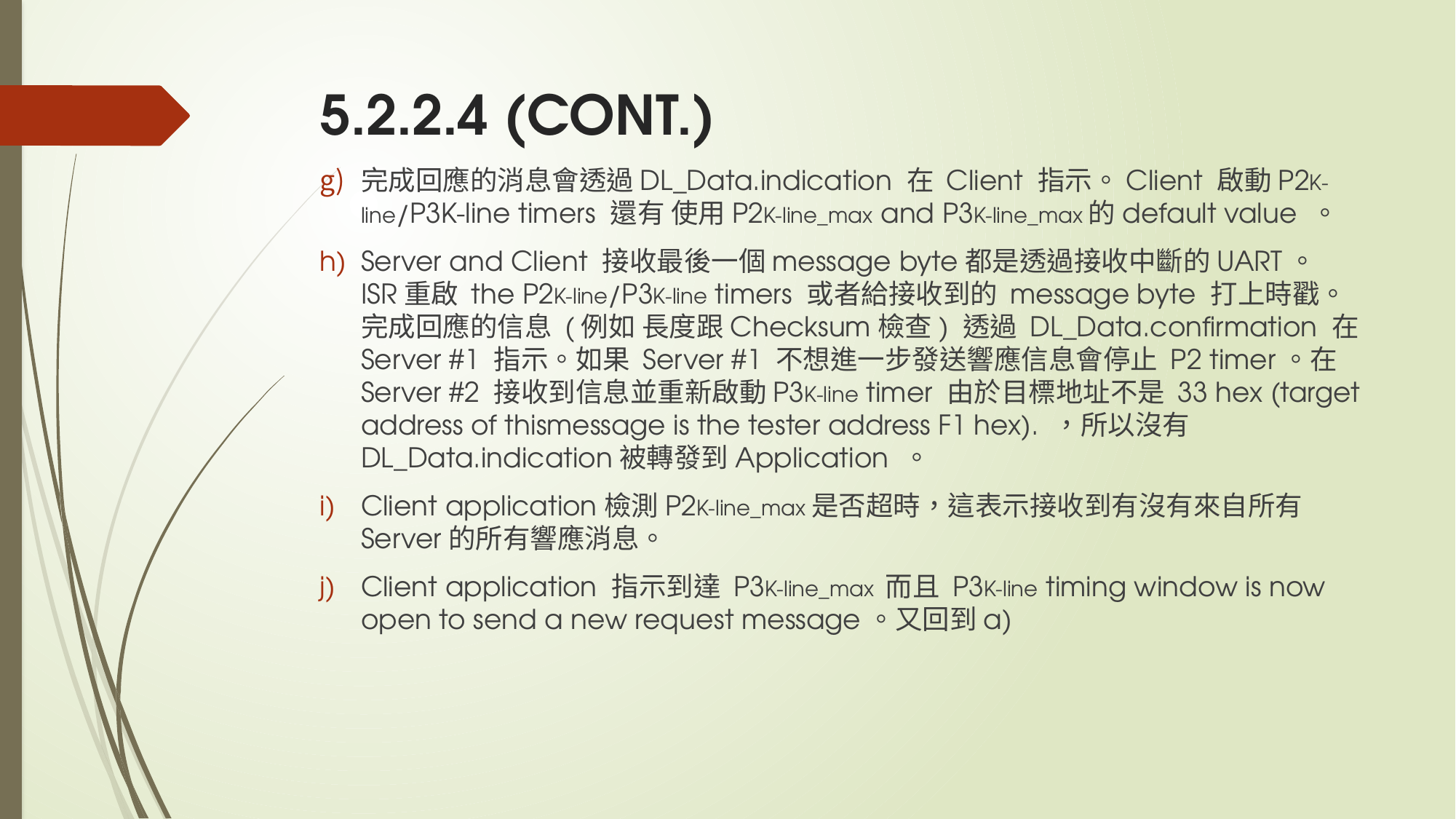

5.2.2.4 (CONT.)
完成回應的消息會透過DL_Data.indication 在 Client 指示。Client 啟動P2K-line/P3K-line timers 還有 使用P2K-line_max and P3K-line_max的default value 。
Server and Client 接收最後一個message byte都是透過接收中斷的UART。 ISR重啟 the P2K-line/P3K-line timers 或者給接收到的 message byte 打上時戳。完成回應的信息 (例如 長度跟Checksum檢查) 透過 DL_Data.confirmation 在Server #1 指示。如果 Server #1 不想進一步發送響應信息會停止 P2 timer。在Server #2 接收到信息並重新啟動P3K-line timer 由於目標地址不是 33 hex (target address of thismessage is the tester address F1 hex). ，所以沒有DL_Data.indication被轉發到Application 。
Client application檢測P2K-line_max是否超時，這表示接收到有沒有來自所有Server的所有響應消息。
Client application 指示到達 P3K-line_max 而且 P3K-line timing window is now open to send a new request message。又回到a)